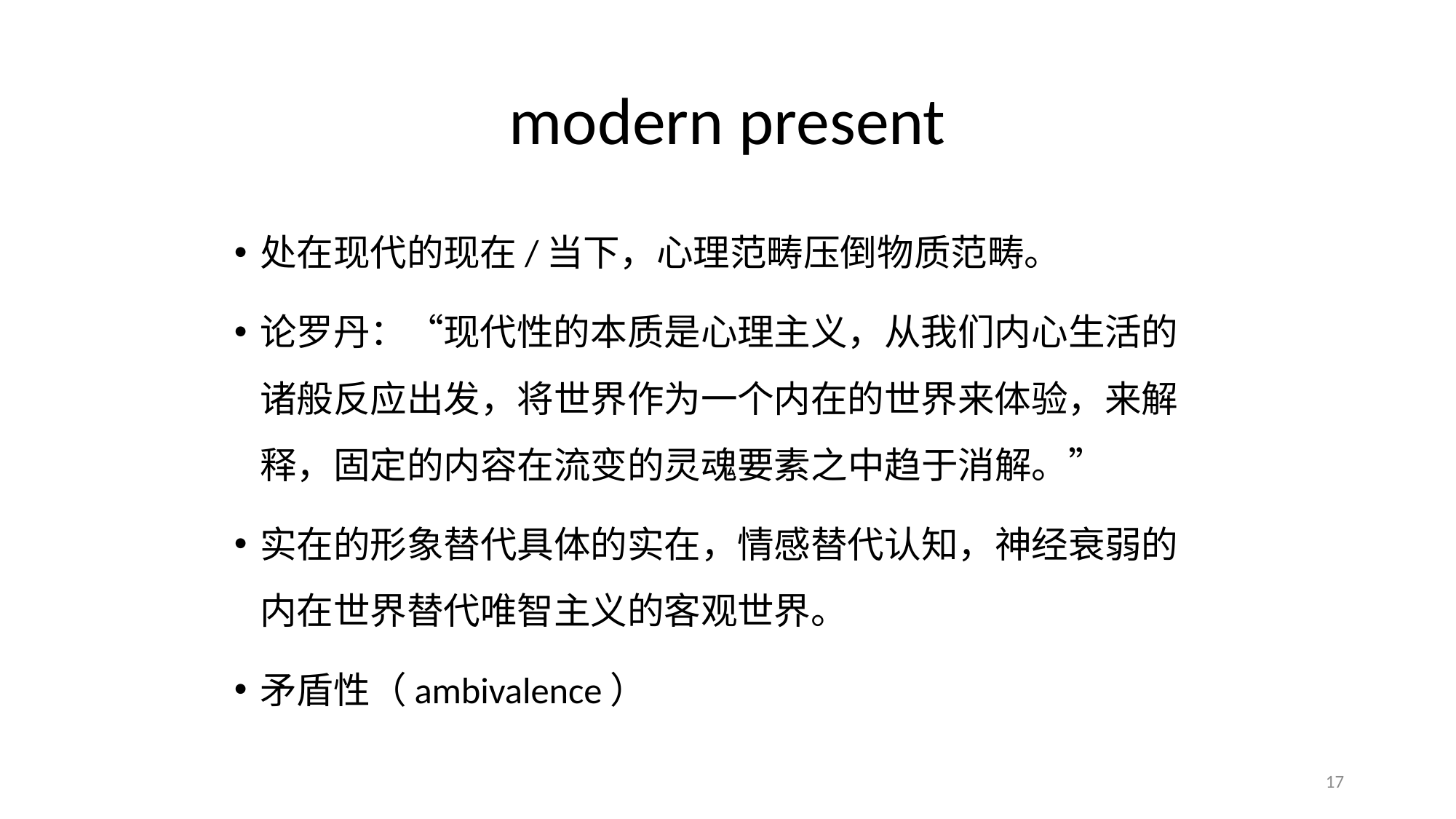

# modern present
处在现代的现在/当下，心理范畴压倒物质范畴。
论罗丹：“现代性的本质是心理主义，从我们内心生活的诸般反应出发，将世界作为一个内在的世界来体验，来解释，固定的内容在流变的灵魂要素之中趋于消解。”
实在的形象替代具体的实在，情感替代认知，神经衰弱的内在世界替代唯智主义的客观世界。
矛盾性（ambivalence）
17